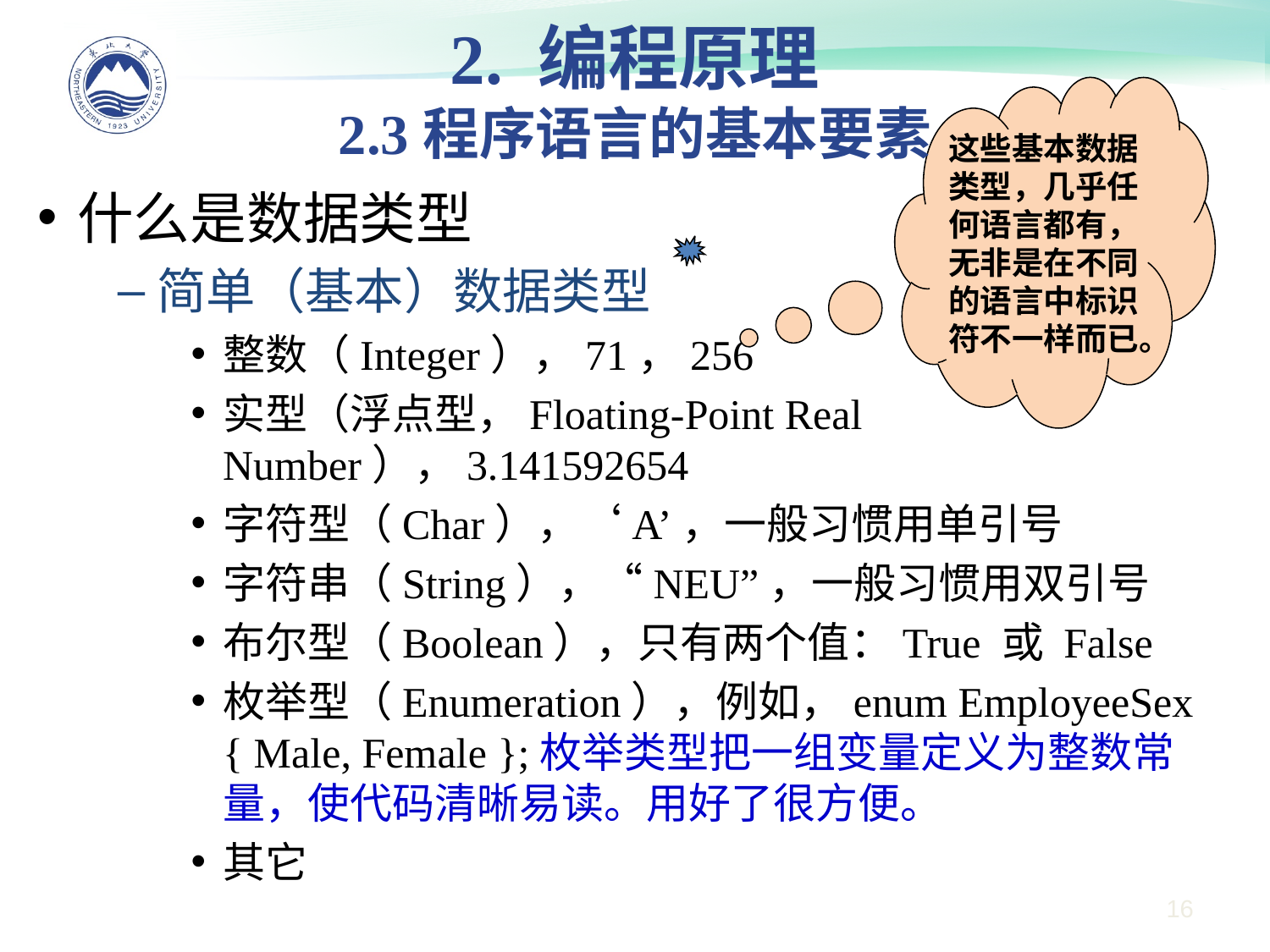

2. 编程原理
2.3程序语言的基本要素
这些基本数据类型，几乎任何语言都有，无非是在不同的语言中标识符不一样而已。
什么是数据类型
简单（基本）数据类型
整数（Integer），71，256
实型（浮点型，Floating-Point Real Number），3.141592654
字符型（Char），‘A’，一般习惯用单引号
字符串（String），“NEU”，一般习惯用双引号
布尔型（Boolean），只有两个值：True 或 False
枚举型（Enumeration），例如，enum EmployeeSex { Male, Female };枚举类型把一组变量定义为整数常量，使代码清晰易读。用好了很方便。
其它

16